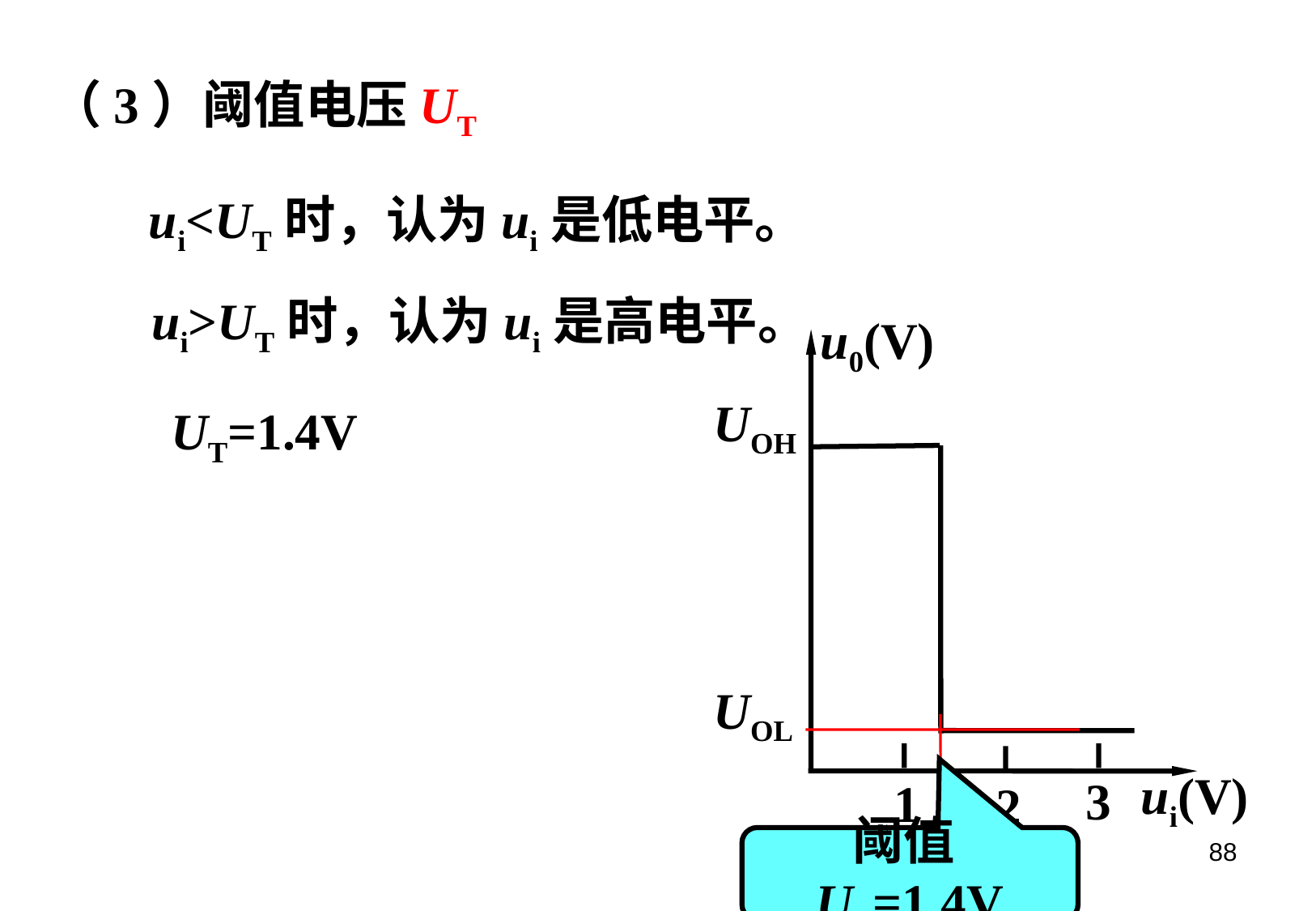

（3）阈值电压UT
ui<UT时，认为ui是低电平。
ui>UT时，认为ui是高电平。
u0(V)

UOH

UOL

ui(V)
3
1
2

UT=1.4V

88
阈值UT=1.4V